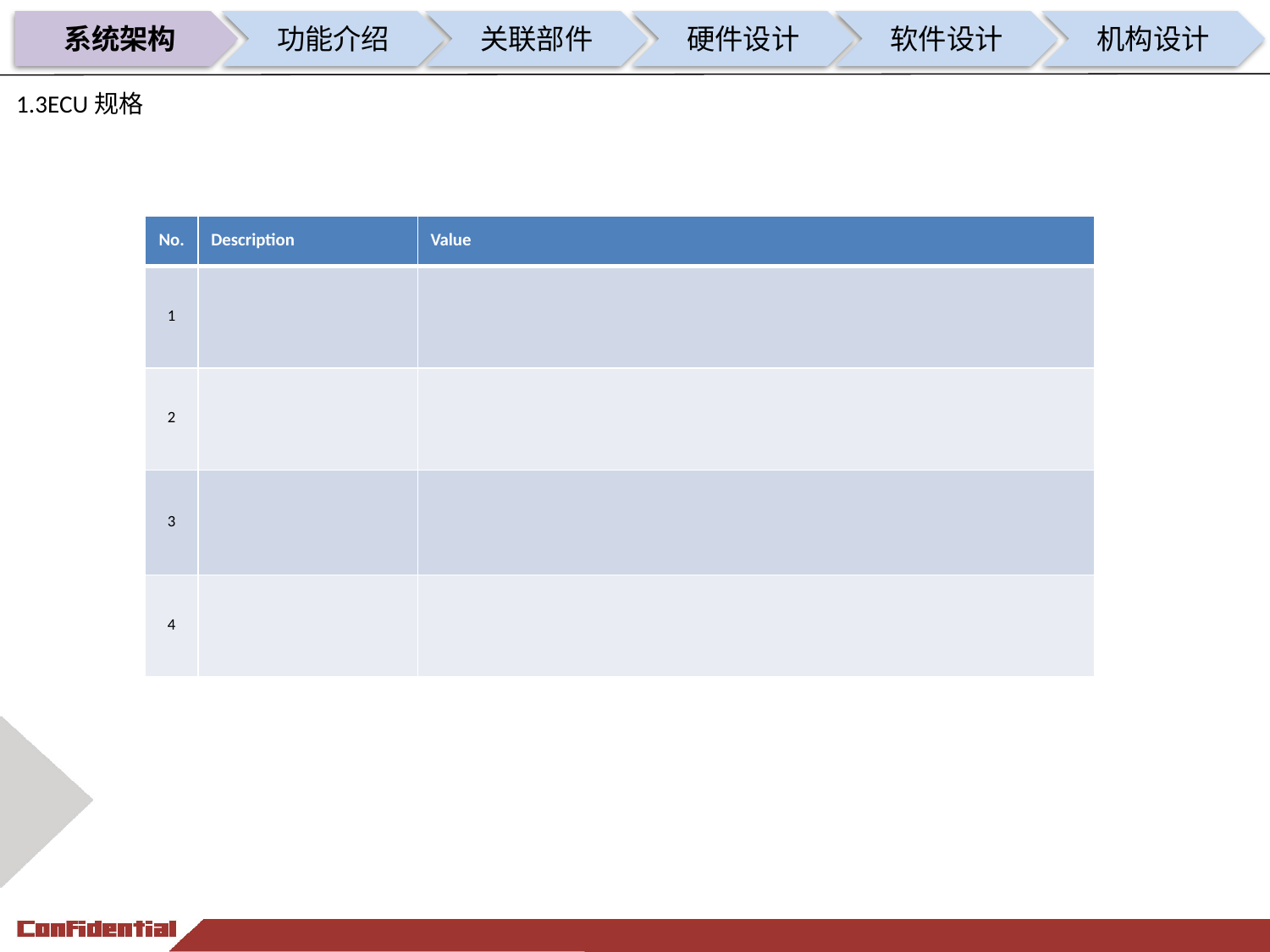

系统架构
功能介绍
关联部件
硬件设计
软件设计
机构设计
1.3ECU规格
| No. | Description | Value |
| --- | --- | --- |
| 1 |  |  |
| 2 |  |  |
| 3 |  |  |
| 4 |  |  |